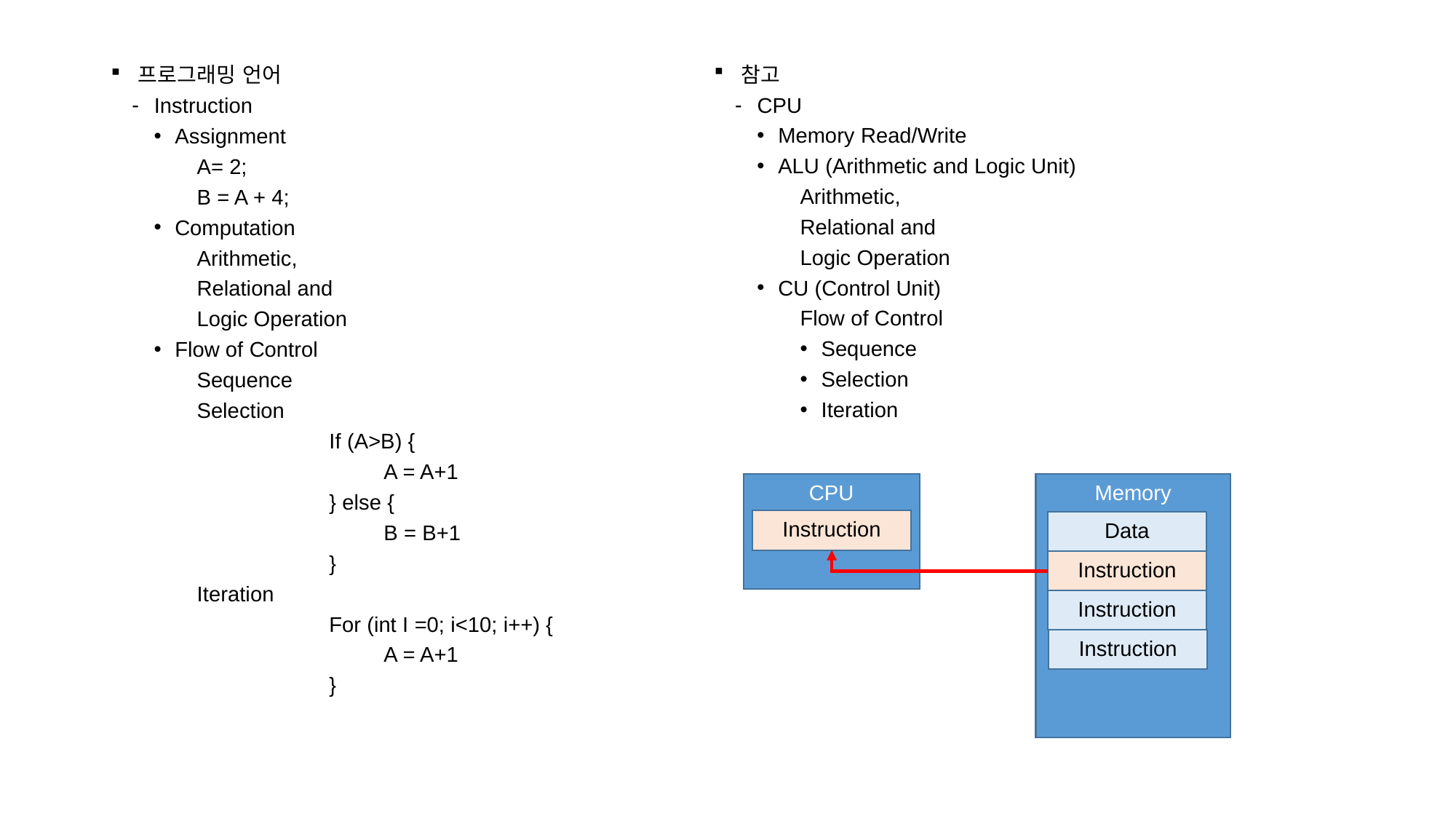

프로그래밍 언어
Instruction
Assignment
A= 2;
B = A + 4;
Computation
Arithmetic,
Relational and
Logic Operation
Flow of Control
Sequence
Selection
If (A>B) {
A = A+1
} else {
B = B+1
}
Iteration
For (int I =0; i<10; i++) {
A = A+1
}

참고
CPU
Memory Read/Write
ALU (Arithmetic and Logic Unit)
Arithmetic,
Relational and
Logic Operation
CU (Control Unit)
Flow of Control
Sequence
Selection
Iteration
CPU
Memory
Instruction
Data
Instruction
Instruction
Instruction